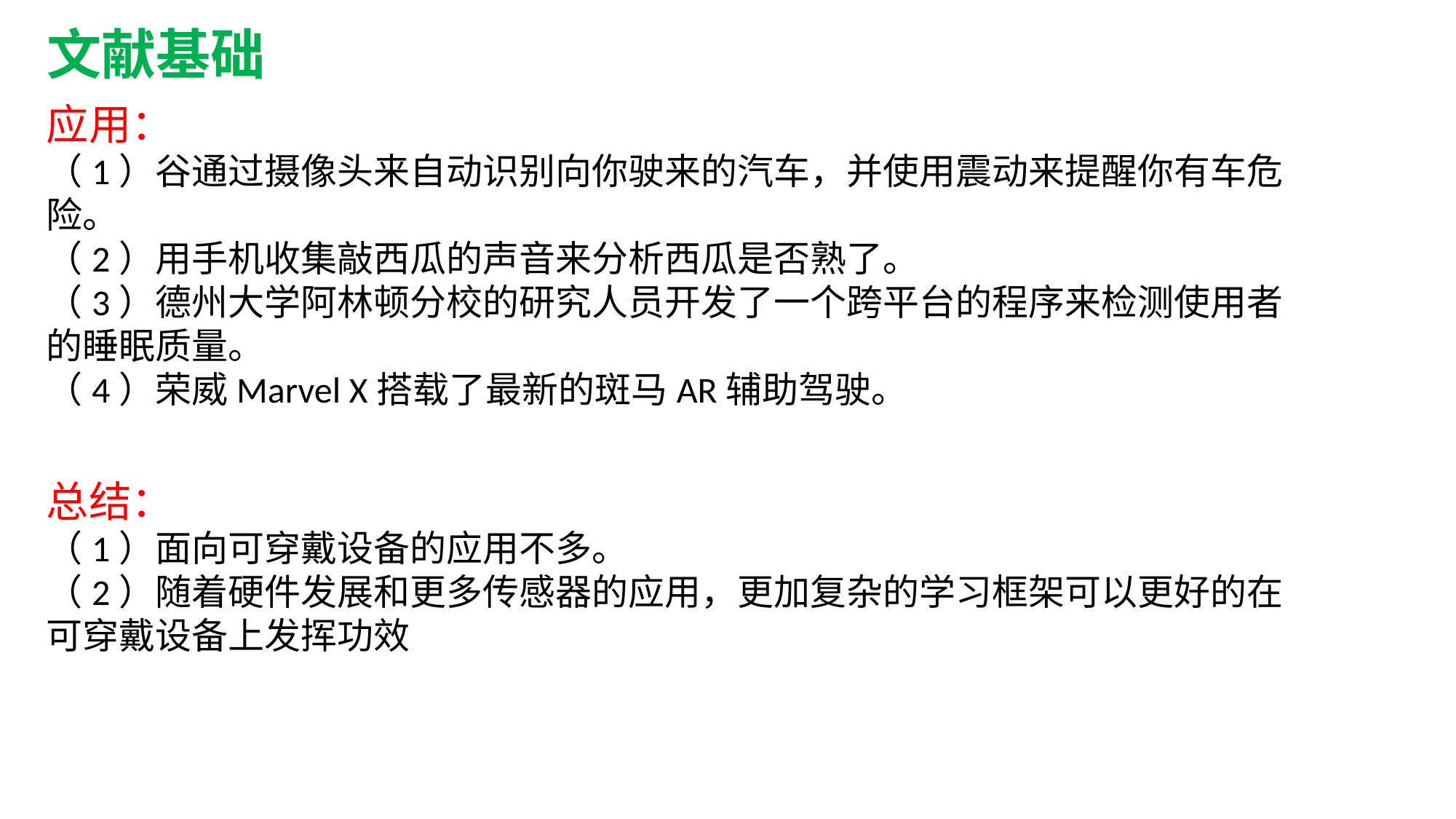

文献基础
应用：
（1）谷通过摄像头来自动识别向你驶来的汽车，并使用震动来提醒你有车危险。
（2）用手机收集敲西瓜的声音来分析西瓜是否熟了。
（3）德州大学阿林顿分校的研究人员开发了一个跨平台的程序来检测使用者的睡眠质量。
（4）荣威Marvel X搭载了最新的斑马AR辅助驾驶。

总结：
（1）面向可穿戴设备的应用不多。
（2）随着硬件发展和更多传感器的应用，更加复杂的学习框架可以更好的在可穿戴设备上发挥功效